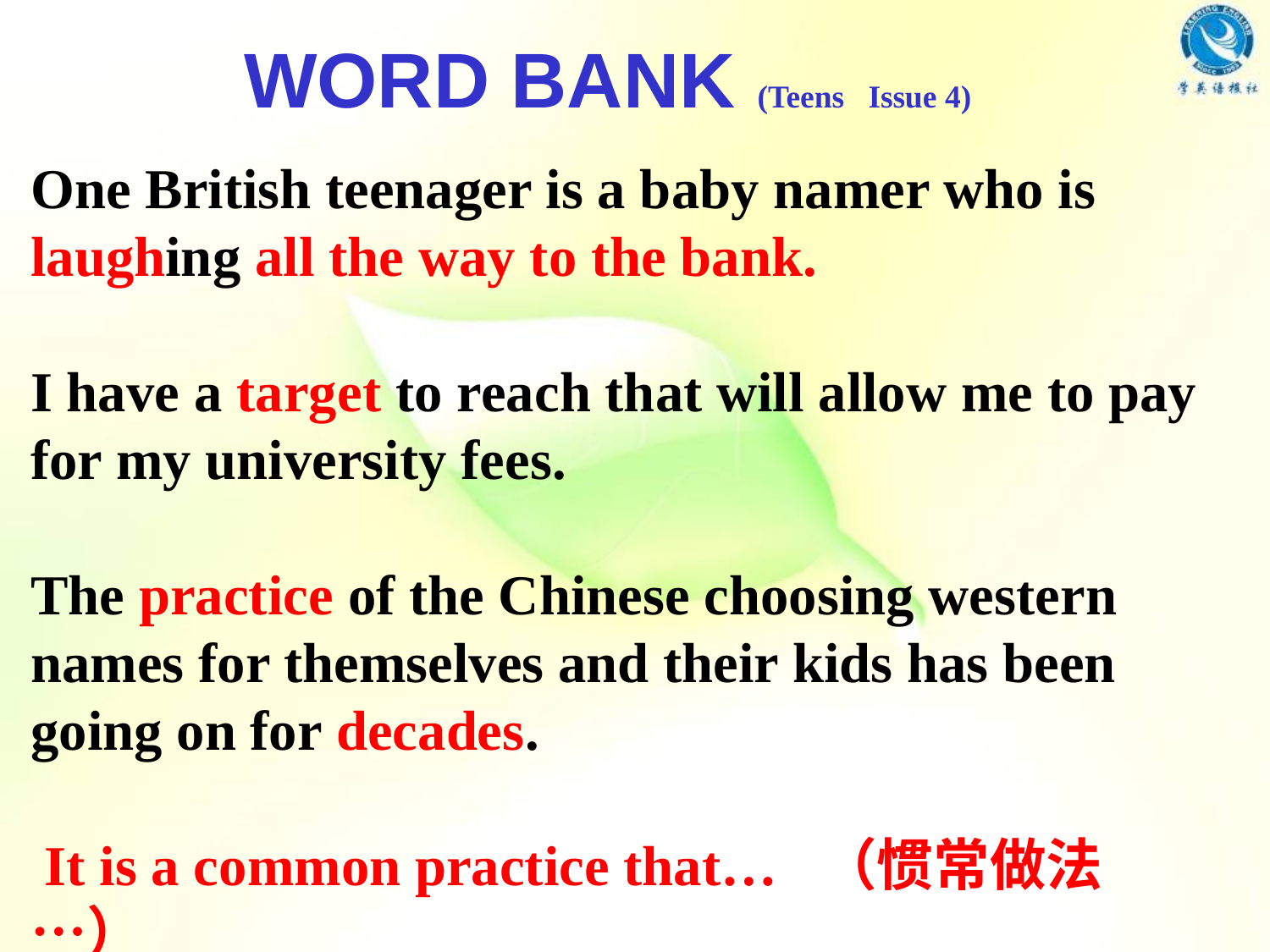

WORD BANK (Teens   Issue 4)
One British teenager is a baby namer who is laughing all the way to the bank.

I have a target to reach that will allow me to pay for my university fees.

The practice of the Chinese choosing western names for themselves and their kids has been going on for decades.

 It is a common practice that…  （惯常做法…）